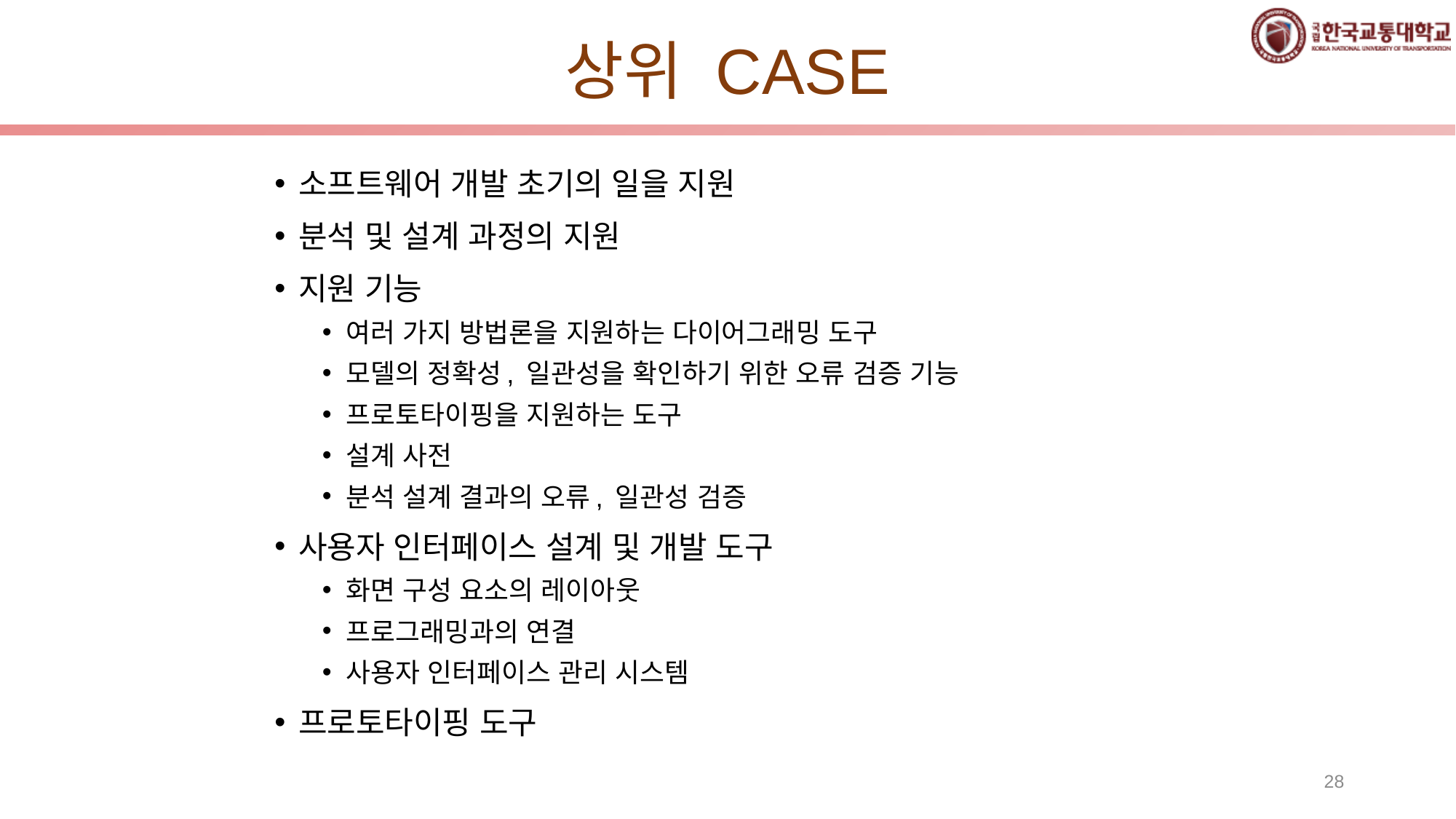

# 상위 CASE
소프트웨어 개발 초기의 일을 지원
분석 및 설계 과정의 지원
지원 기능
여러 가지 방법론을 지원하는 다이어그래밍 도구
모델의 정확성, 일관성을 확인하기 위한 오류 검증 기능
프로토타이핑을 지원하는 도구
설계 사전
분석 설계 결과의 오류, 일관성 검증
사용자 인터페이스 설계 및 개발 도구
화면 구성 요소의 레이아웃
프로그래밍과의 연결
사용자 인터페이스 관리 시스템
프로토타이핑 도구
28